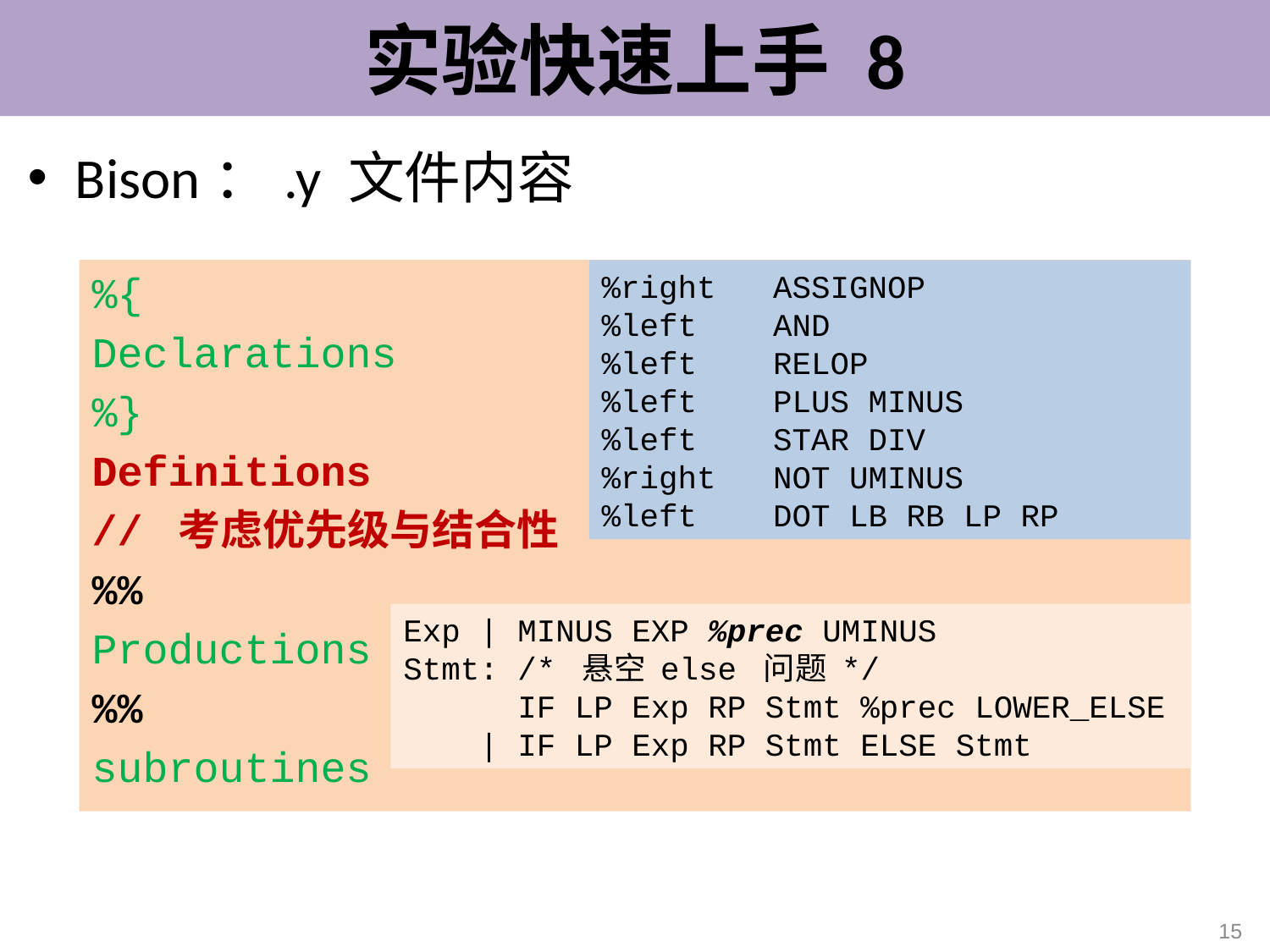

# 实验快速上手 8
Bison：.y 文件内容
%{
Declarations
%}
Definitions
// 考虑优先级与结合性
%%
Productions
%%
subroutines
%right   ASSIGNOP
%left    AND
%left    RELOP
%left    PLUS MINUS
%left    STAR DIV
%right   NOT UMINUS
%left    DOT LB RB LP RP
Exp | MINUS EXP %prec UMINUS
Stmt: /* 悬空 else 问题 */
      IF LP Exp RP Stmt %prec LOWER_ELSE
    | IF LP Exp RP Stmt ELSE Stmt
15